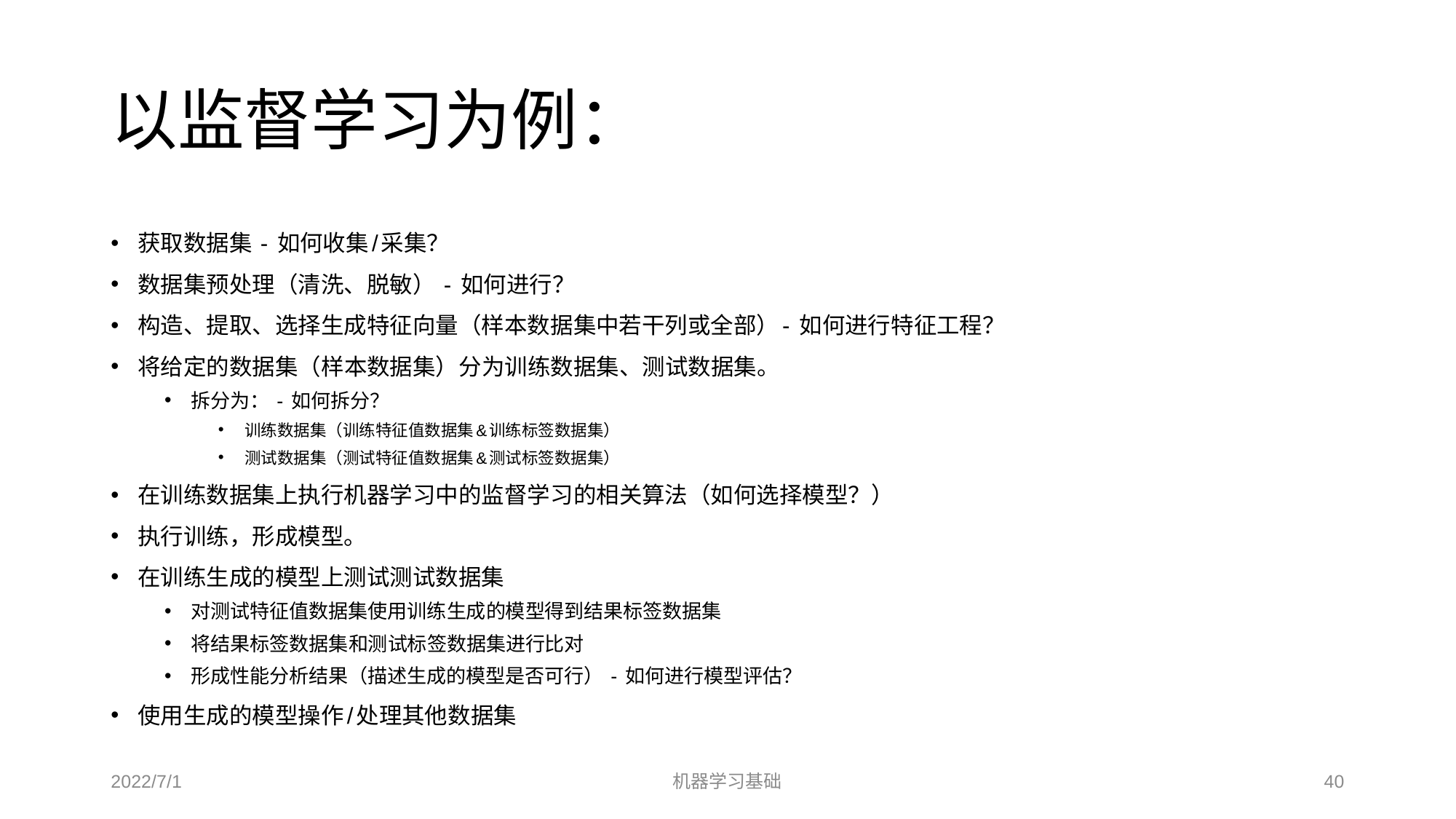

# 以监督学习为例：
获取数据集 - 如何收集/采集？
数据集预处理（清洗、脱敏） - 如何进行？
构造、提取、选择生成特征向量（样本数据集中若干列或全部）- 如何进行特征工程？
将给定的数据集（样本数据集）分为训练数据集、测试数据集。
拆分为： - 如何拆分？
训练数据集（训练特征值数据集&训练标签数据集）
测试数据集（测试特征值数据集&测试标签数据集）
在训练数据集上执行机器学习中的监督学习的相关算法（如何选择模型？）
执行训练，形成模型。
在训练生成的模型上测试测试数据集
对测试特征值数据集使用训练生成的模型得到结果标签数据集
将结果标签数据集和测试标签数据集进行比对
形成性能分析结果（描述生成的模型是否可行） - 如何进行模型评估？
使用生成的模型操作/处理其他数据集
2022/7/1
机器学习基础
40